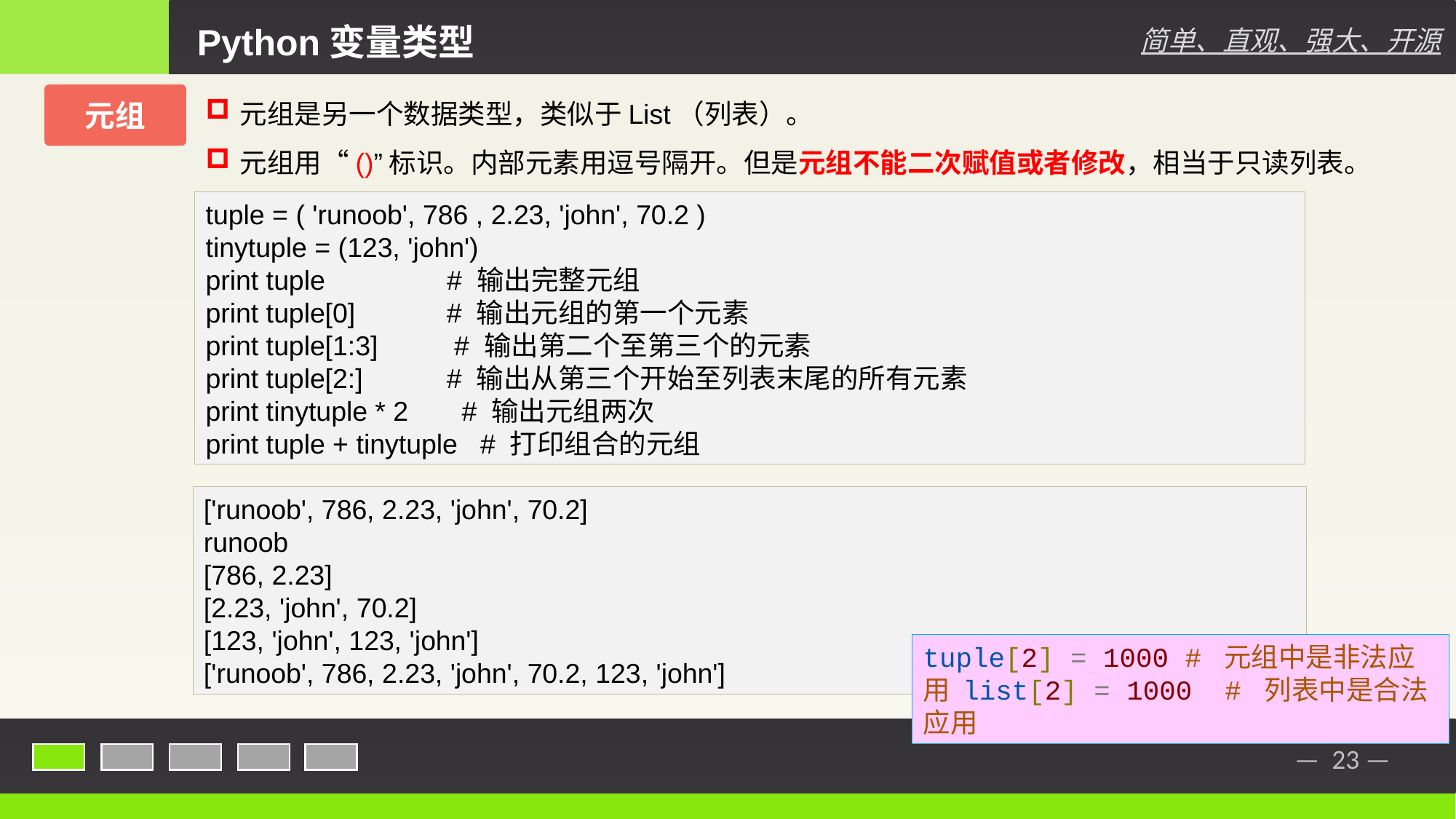

Python变量类型
简单、直观、强大、开源
元组是另一个数据类型，类似于List（列表）。
元组用“()”标识。内部元素用逗号隔开。但是元组不能二次赋值或者修改，相当于只读列表。
元组
tuple = ( 'runoob', 786 , 2.23, 'john', 70.2 )
tinytuple = (123, 'john')
print tuple                # 输出完整元组
print tuple[0]            # 输出元组的第一个元素
print tuple[1:3]          # 输出第二个至第三个的元素
print tuple[2:]           # 输出从第三个开始至列表末尾的所有元素
print tinytuple * 2       # 输出元组两次
print tuple + tinytuple   # 打印组合的元组
['runoob', 786, 2.23, 'john', 70.2]
runoob
[786, 2.23]
[2.23, 'john', 70.2]
[123, 'john', 123, 'john']
['runoob', 786, 2.23, 'john', 70.2, 123, 'john']
tuple[2] = 1000 # 元组中是非法应用 list[2] = 1000  # 列表中是合法应用